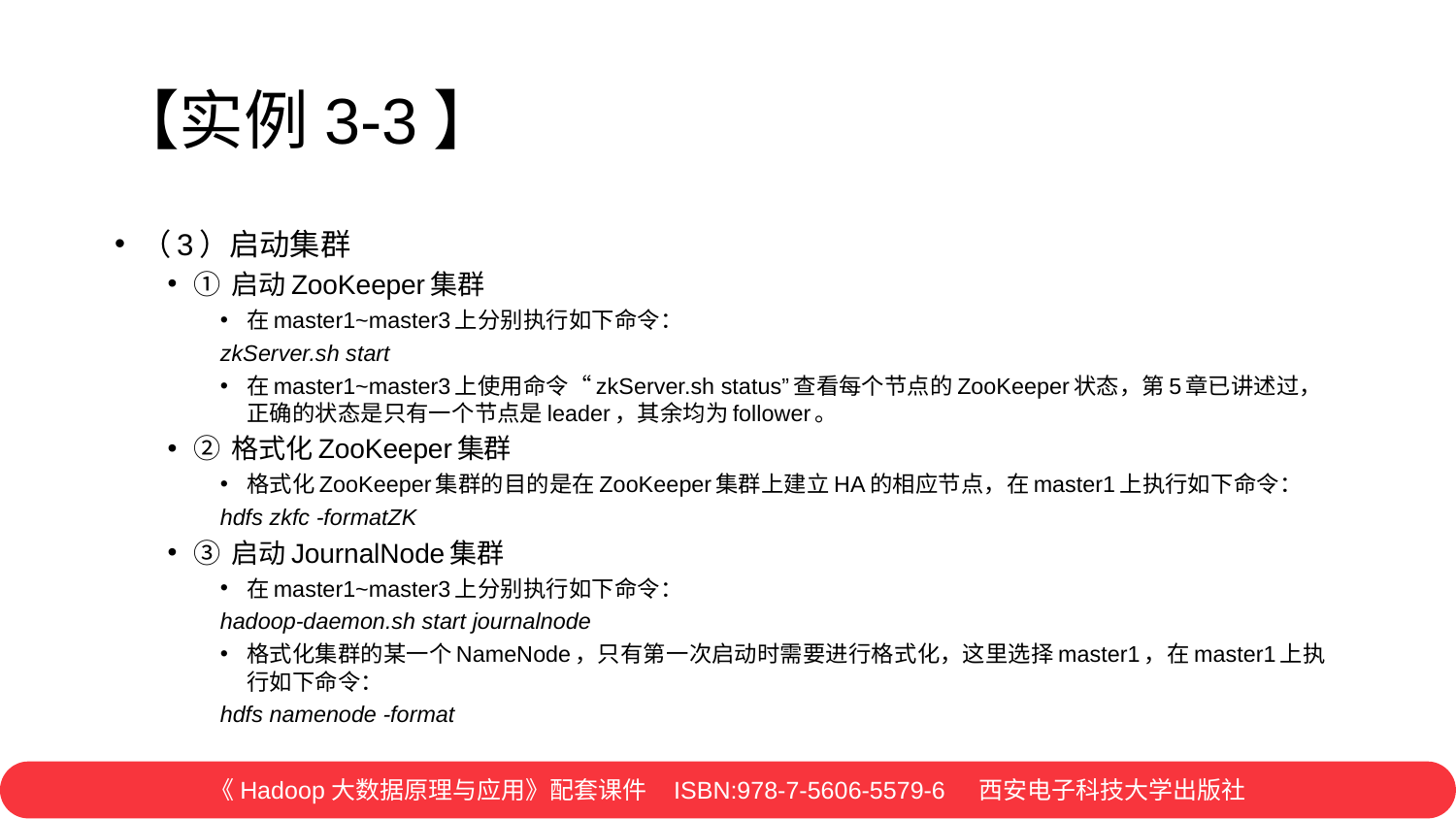

# 【实例3-3】
（3）启动集群
① 启动ZooKeeper集群
在master1~master3上分别执行如下命令：
zkServer.sh start
在master1~master3上使用命令“zkServer.sh status”查看每个节点的ZooKeeper状态，第5章已讲述过，正确的状态是只有一个节点是leader，其余均为follower。
② 格式化ZooKeeper集群
格式化ZooKeeper集群的目的是在ZooKeeper集群上建立HA的相应节点，在master1上执行如下命令：
hdfs zkfc -formatZK
③ 启动JournalNode集群
在master1~master3上分别执行如下命令：
hadoop-daemon.sh start journalnode
格式化集群的某一个NameNode，只有第一次启动时需要进行格式化，这里选择master1，在master1上执行如下命令：
hdfs namenode -format